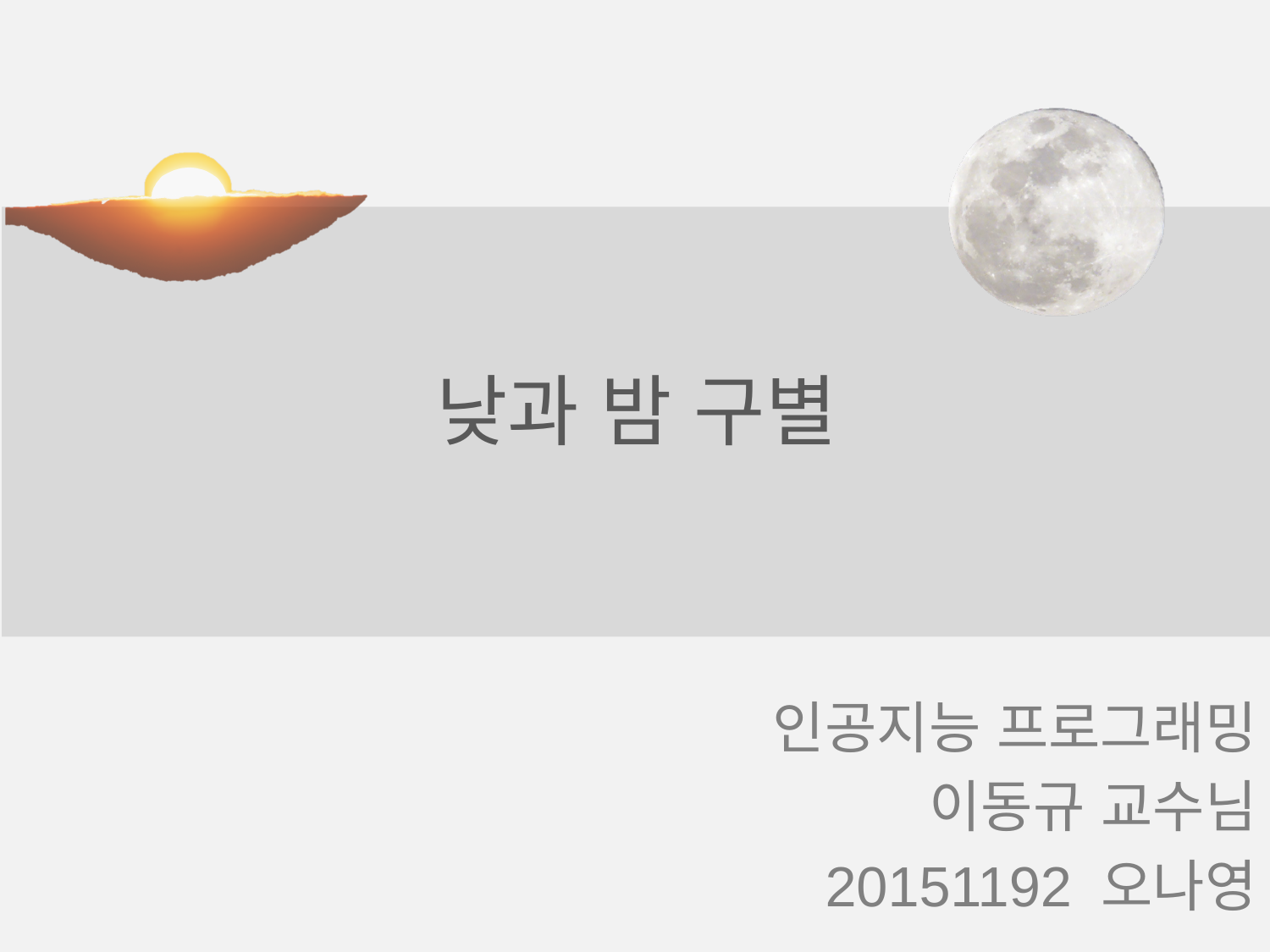

낮과 밤 구별
인공지능 프로그래밍
이동규 교수님
20151192 오나영